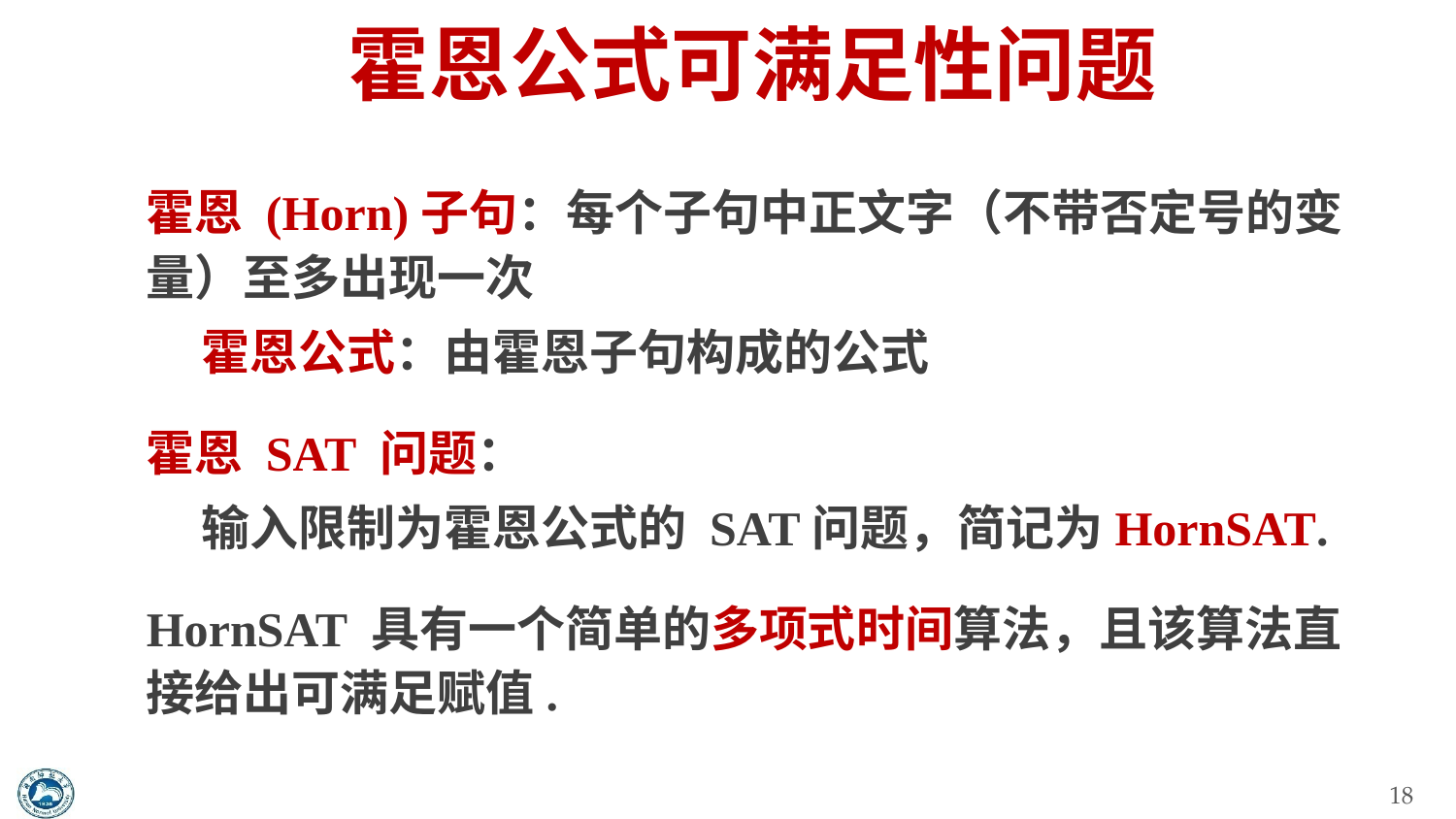

# 霍恩公式可满足性问题
霍恩 (Horn)子句：每个子句中正文字（不带否定号的变量）至多出现一次
    霍恩公式：由霍恩子句构成的公式
霍恩 SAT 问题：
    输入限制为霍恩公式的 SAT问题，简记为HornSAT.
HornSAT 具有一个简单的多项式时间算法，且该算法直接给出可满足赋值.

18